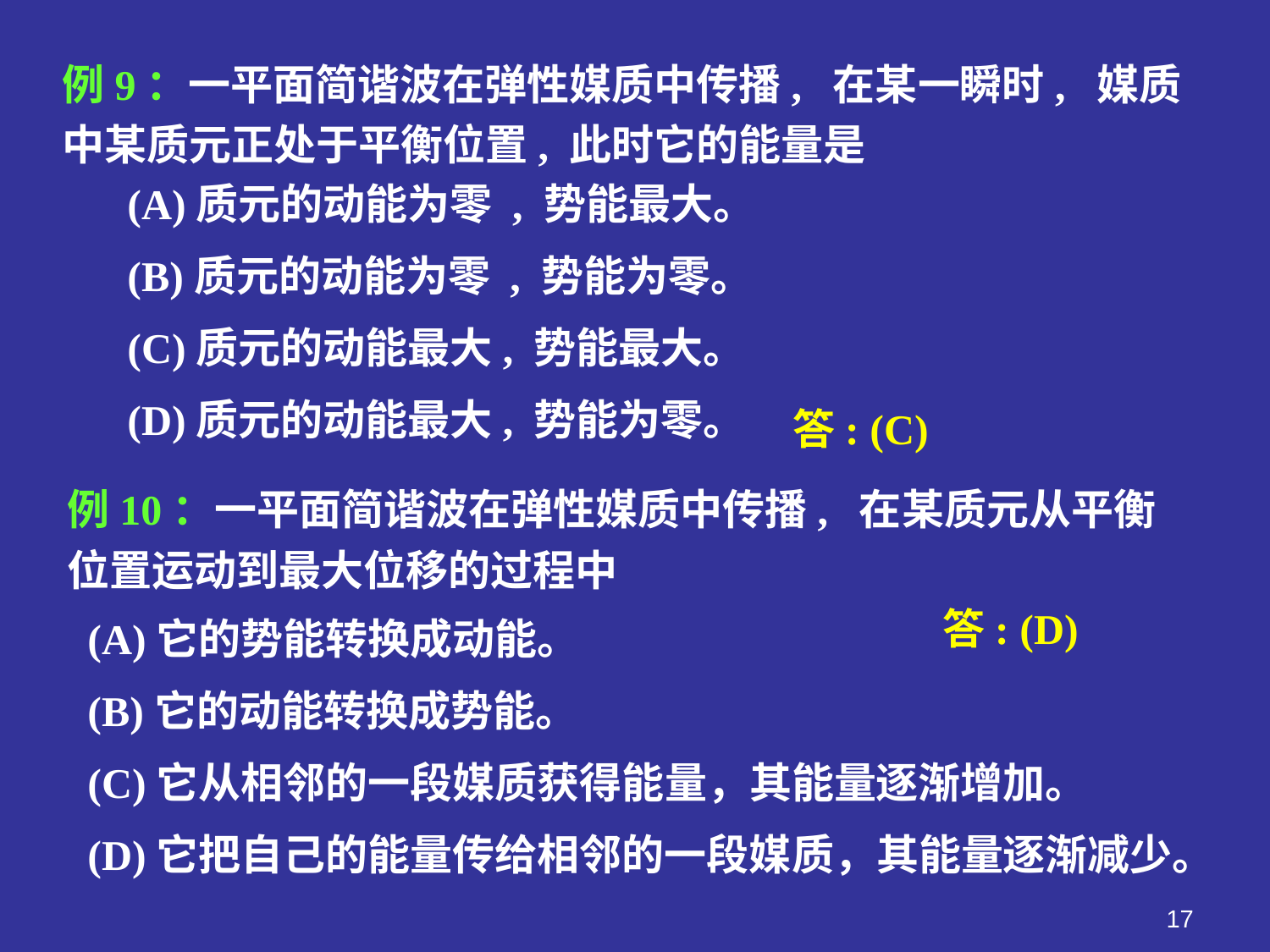

例9：一平面简谐波在弹性媒质中传播,  在某一瞬时,  媒质中某质元正处于平衡位置, 此时它的能量是
(A)质元的动能为零 , 势能最大。
(B)质元的动能为零 , 势能为零。
(C)质元的动能最大, 势能最大。
(D)质元的动能最大, 势能为零。
答: (C)
例10：一平面简谐波在弹性媒质中传播,  在某质元从平衡位置运动到最大位移的过程中
答: (D)
(A)它的势能转换成动能。
(B)它的动能转换成势能。
(C)它从相邻的一段媒质获得能量，其能量逐渐增加。
(D)它把自己的能量传给相邻的一段媒质，其能量逐渐减少。

17